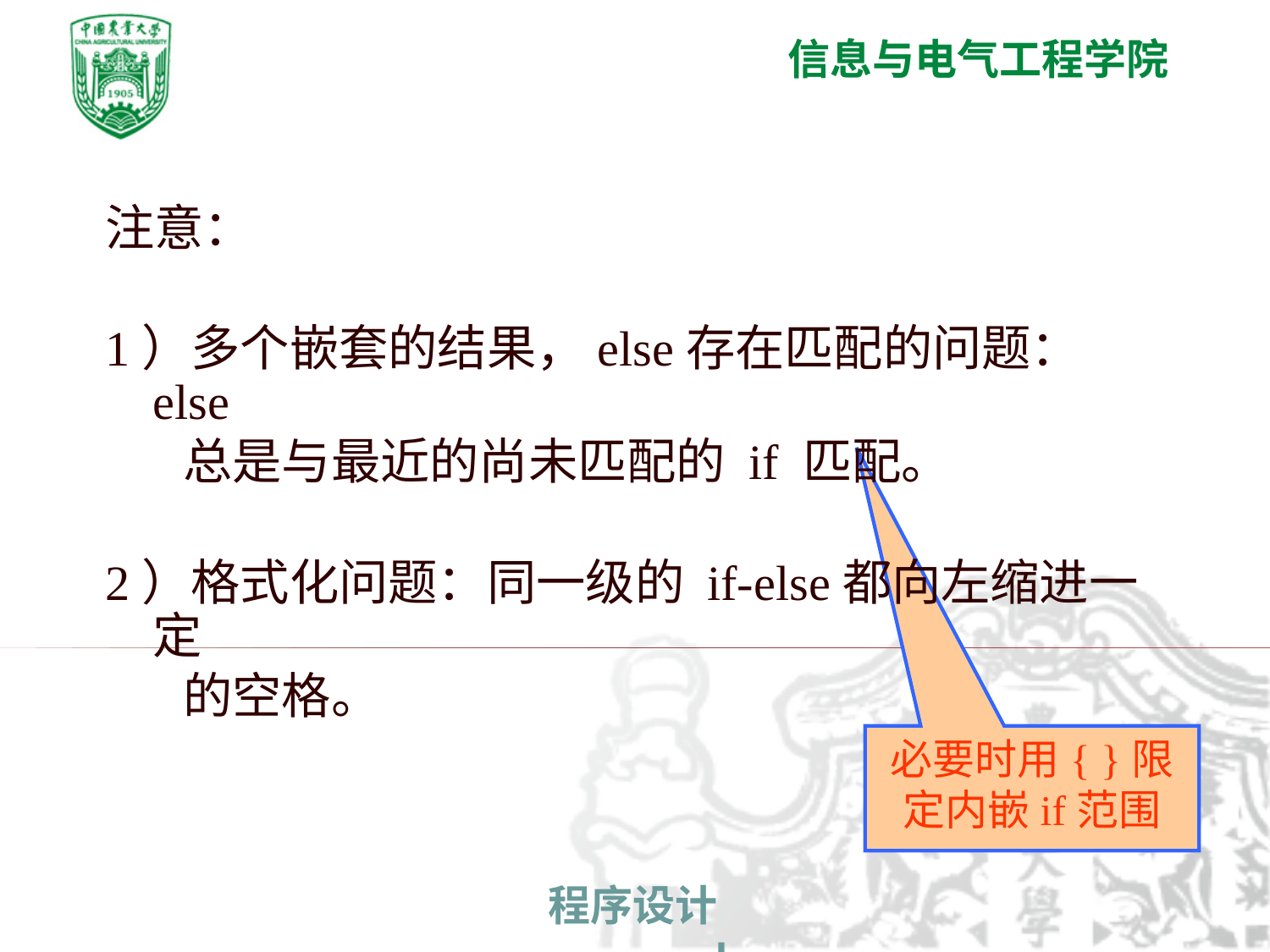

注意：

1）多个嵌套的结果，else存在匹配的问题：else
      总是与最近的尚未匹配的 if 匹配。

2）格式化问题：同一级的 if-else都向左缩进一定
      的空格。

必要时用{ }限定内嵌if范围